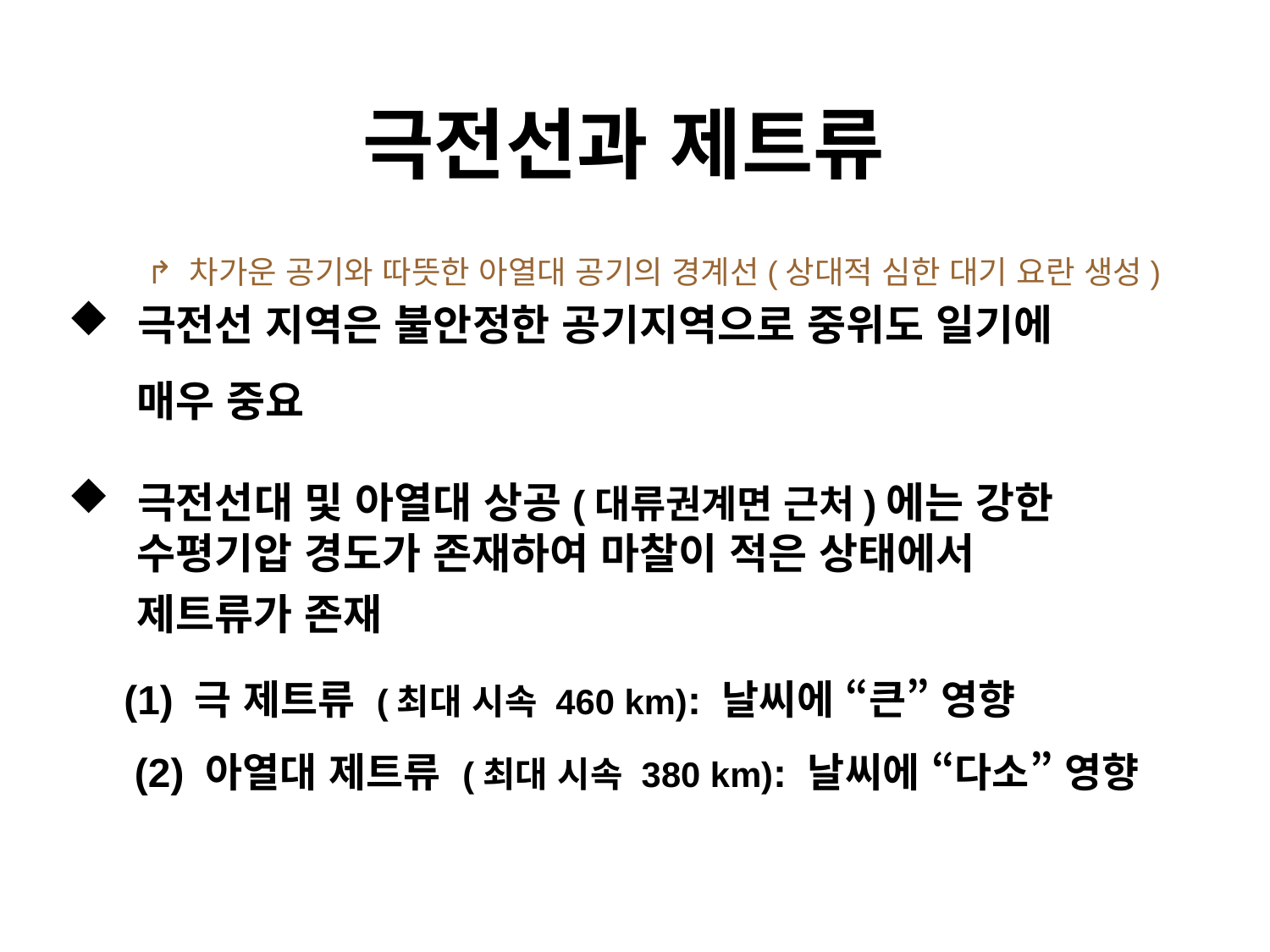

# 극전선과 제트류
↱ 차가운 공기와 따뜻한 아열대 공기의 경계선(상대적 심한 대기 요란 생성)
 극전선 지역은 불안정한 공기지역으로 중위도 일기에
     매우 중요
 극전선대 및 아열대 상공(대류권계면 근처)에는 강한
     수평기압 경도가 존재하여 마찰이 적은 상태에서
     제트류가 존재
     (1) 극 제트류 (최대 시속 460 km): 날씨에 “큰” 영향
     (2) 아열대 제트류 (최대 시속 380 km): 날씨에 “다소” 영향